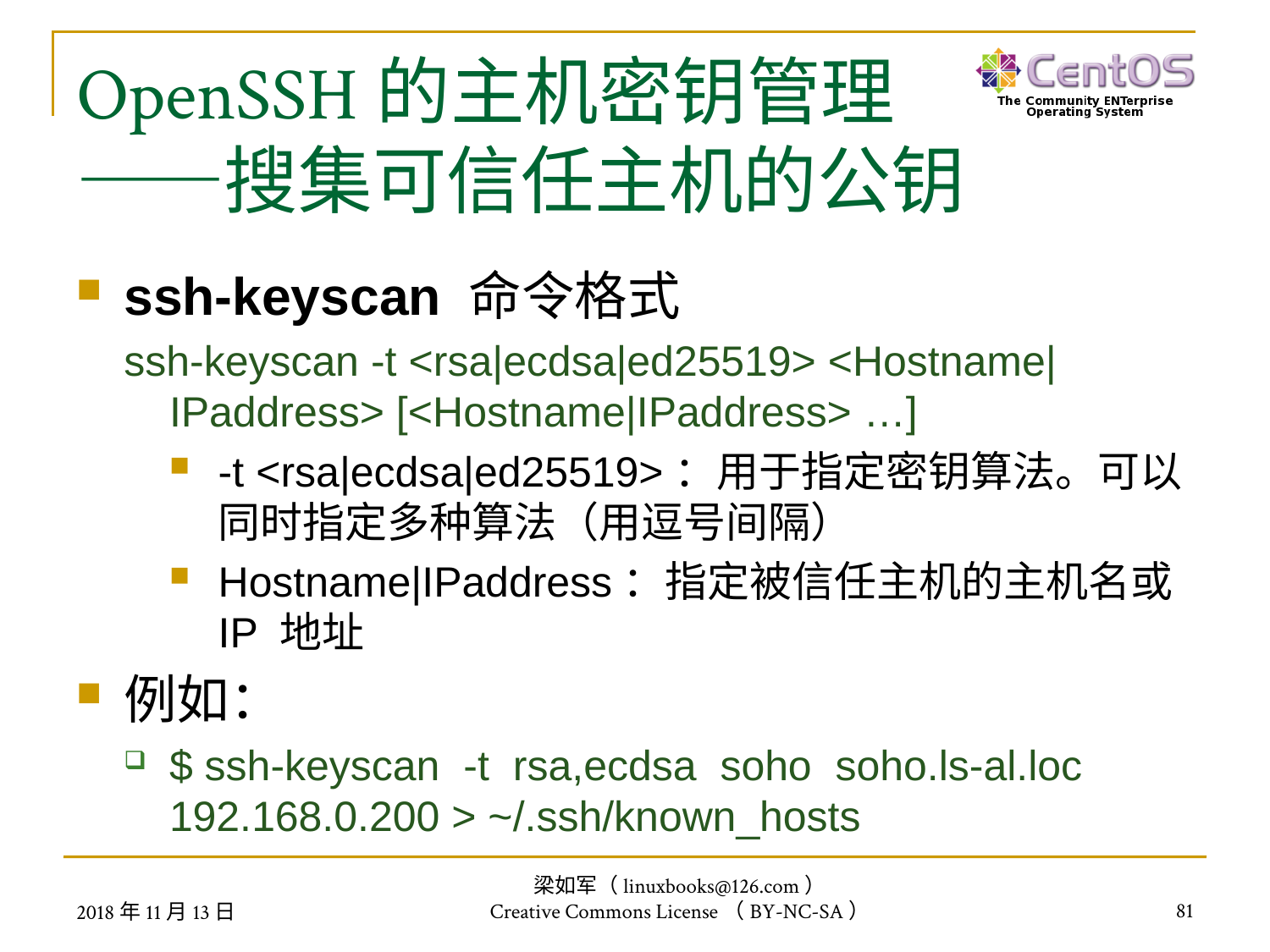

# OpenSSH的主机密钥管理 ——搜集可信任主机的公钥
ssh-keyscan 命令格式
ssh-keyscan -t <rsa|ecdsa|ed25519> <Hostname|IPaddress> [<Hostname|IPaddress> …]
-t <rsa|ecdsa|ed25519>：用于指定密钥算法。可以同时指定多种算法（用逗号间隔）
Hostname|IPaddress：指定被信任主机的主机名或 IP 地址
例如：
$ ssh-keyscan  -t  rsa,ecdsa  soho  soho.ls-al.loc  192.168.0.200 > ~/.ssh/known_hosts
梁如军（linuxbooks@126.com）
Creative Commons License（BY-NC-SA）
2018年11月13日
81